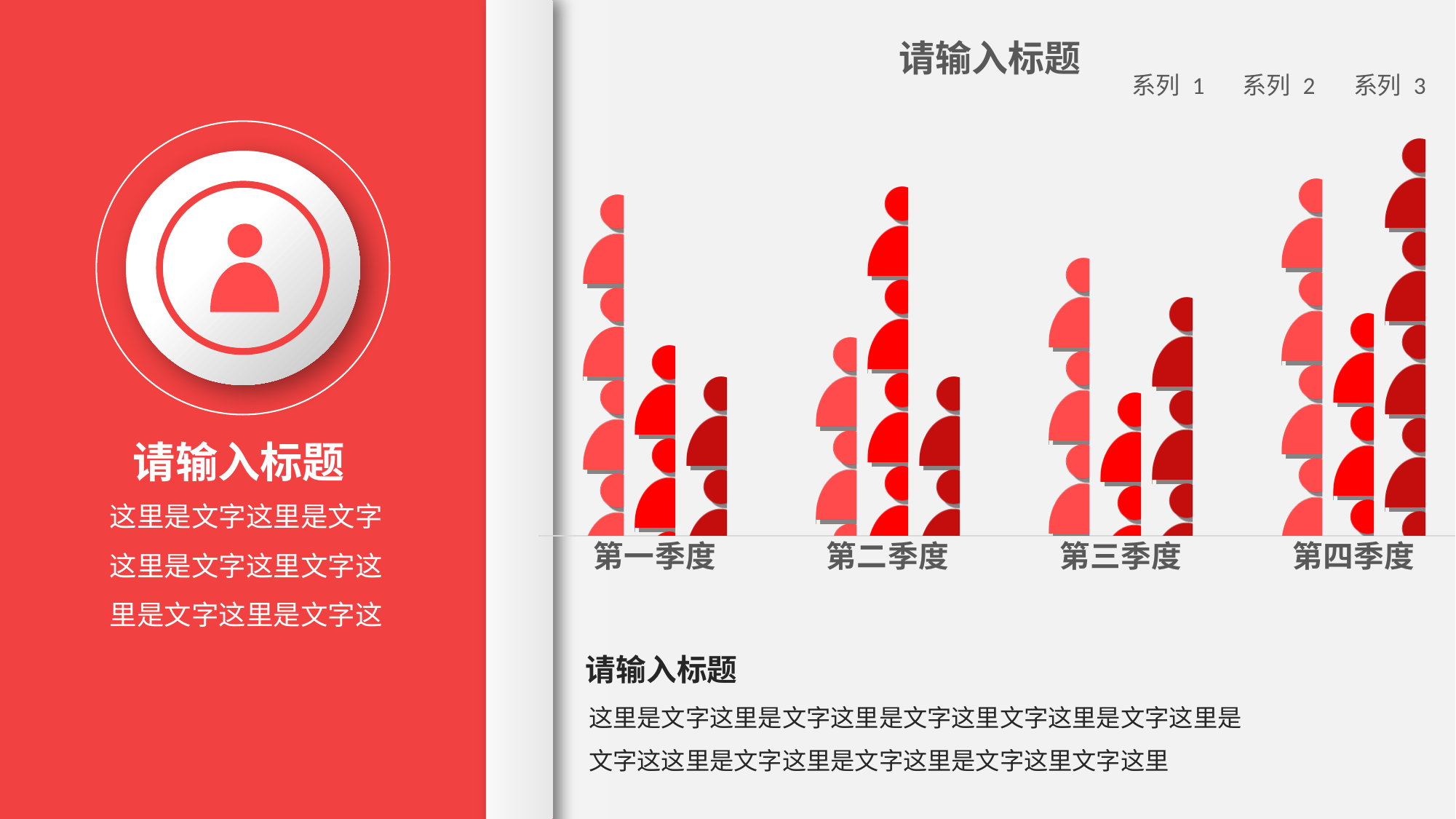

### Chart: 请输入标题

| Category | 系列 1 | 系列 2 | 系列 3 |
|---|---|---|---|
| 第一季度 | 4.3 | 2.4 | 2.0 |
| 第二季度 | 2.5 | 4.4 | 2.0 |
| 第三季度 | 3.5 | 1.8 | 3.0 |
| 第四季度 | 4.5 | 2.8 | 5.0 |

请输入标题
这里是文字这里是文字这里是文字这里文字这里是文字这里是文字这
请输入标题
这里是文字这里是文字这里是文字这里文字这里是文字这里是文字这这里是文字这里是文字这里是文字这里文字这里